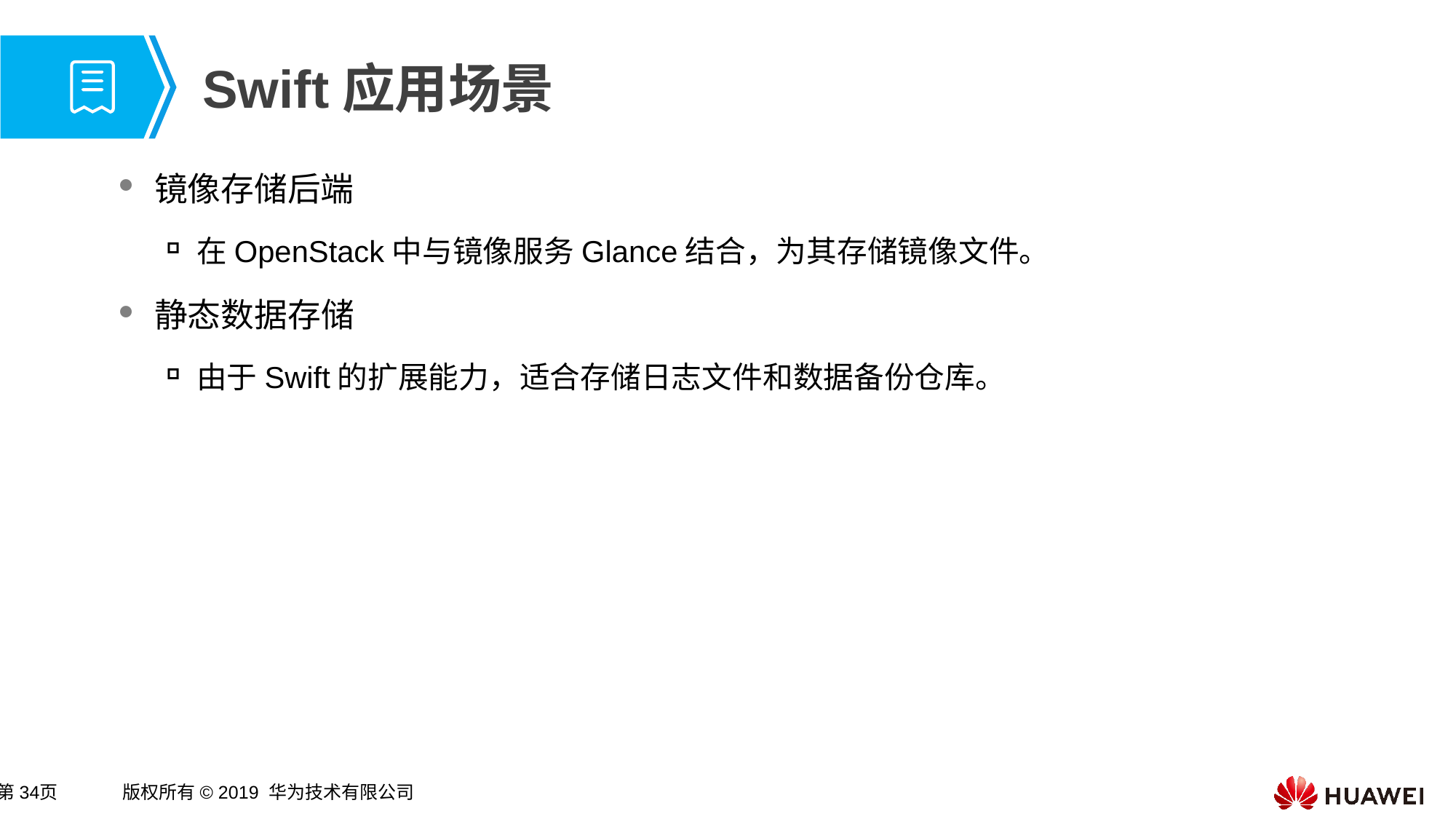

# Swift应用场景
镜像存储后端
在OpenStack中与镜像服务Glance结合，为其存储镜像文件。
静态数据存储
由于Swift的扩展能力，适合存储日志文件和数据备份仓库。